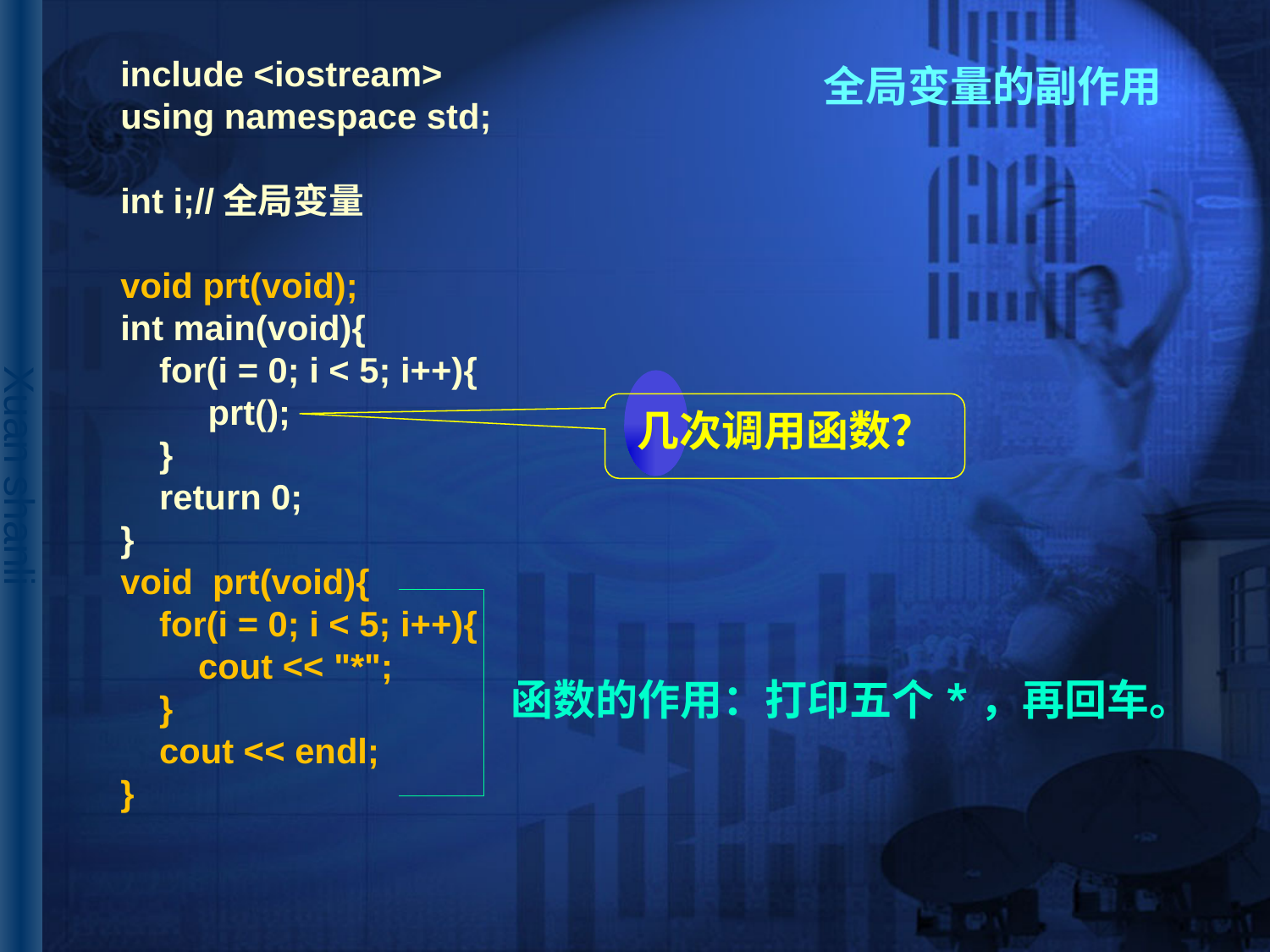

include <iostream>
using namespace std;

int i;//全局变量

void prt(void);
int main(void){
    for(i = 0; i < 5; i++){
         prt();
    }
    return 0;
}
void  prt(void){
    for(i = 0; i < 5; i++){
        cout << "*";
    }
    cout << endl;
}
# 全局变量的副作用
几次调用函数？

函数的作用：打印五个*，再回车。